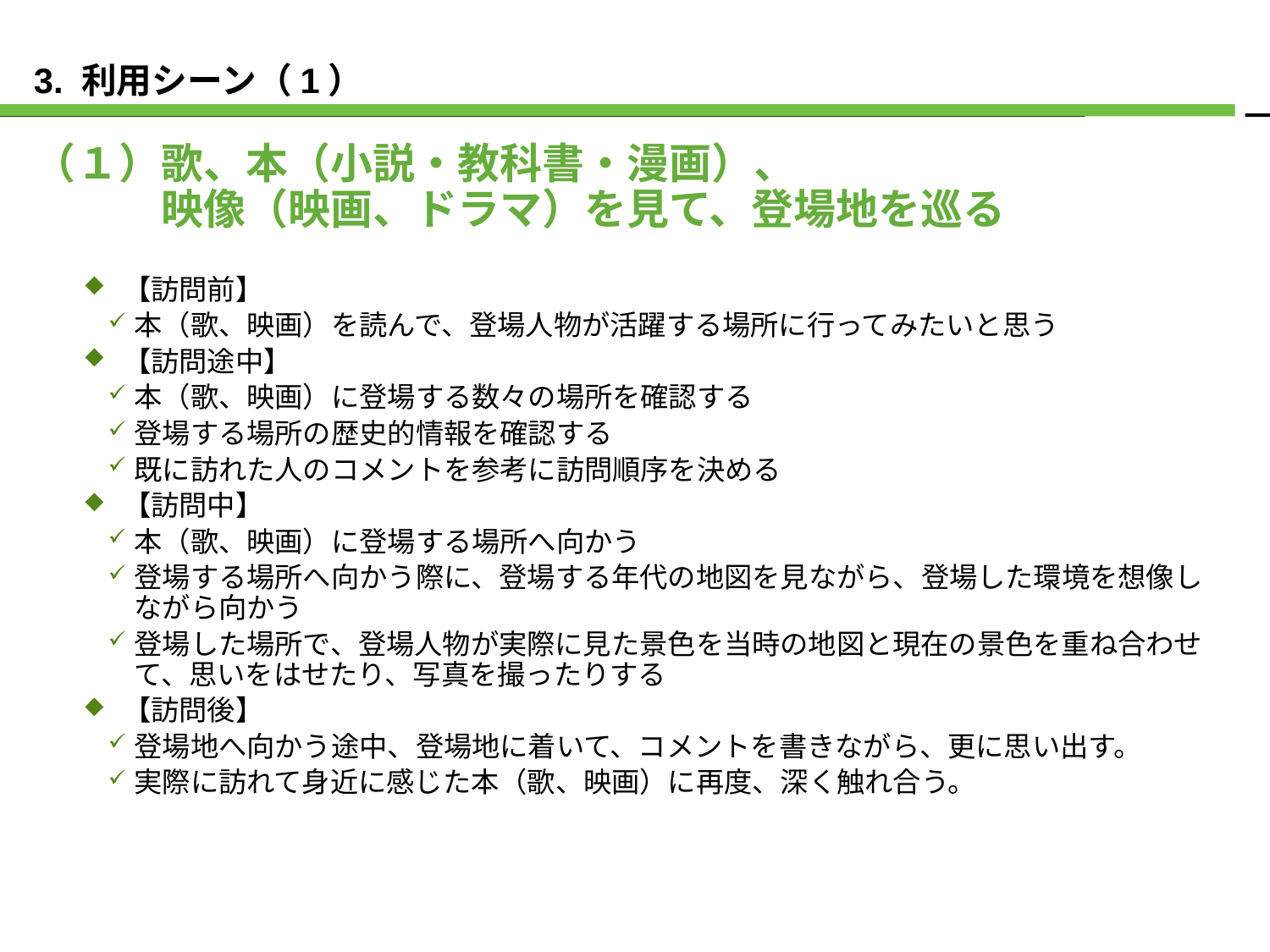

# 3. 利用シーン（1）
（１）歌、本（小説・教科書・漫画）、
　　　映像（映画、ドラマ）を見て、登場地を巡る

【訪問前】
本（歌、映画）を読んで、登場人物が活躍する場所に行ってみたいと思う
【訪問途中】
本（歌、映画）に登場する数々の場所を確認する
登場する場所の歴史的情報を確認する
既に訪れた人のコメントを参考に訪問順序を決める
【訪問中】
本（歌、映画）に登場する場所へ向かう
登場する場所へ向かう際に、登場する年代の地図を見ながら、登場した環境を想像しながら向かう
登場した場所で、登場人物が実際に見た景色を当時の地図と現在の景色を重ね合わせて、思いをはせたり、写真を撮ったりする
【訪問後】
登場地へ向かう途中、登場地に着いて、コメントを書きながら、更に思い出す。
実際に訪れて身近に感じた本（歌、映画）に再度、深く触れ合う。